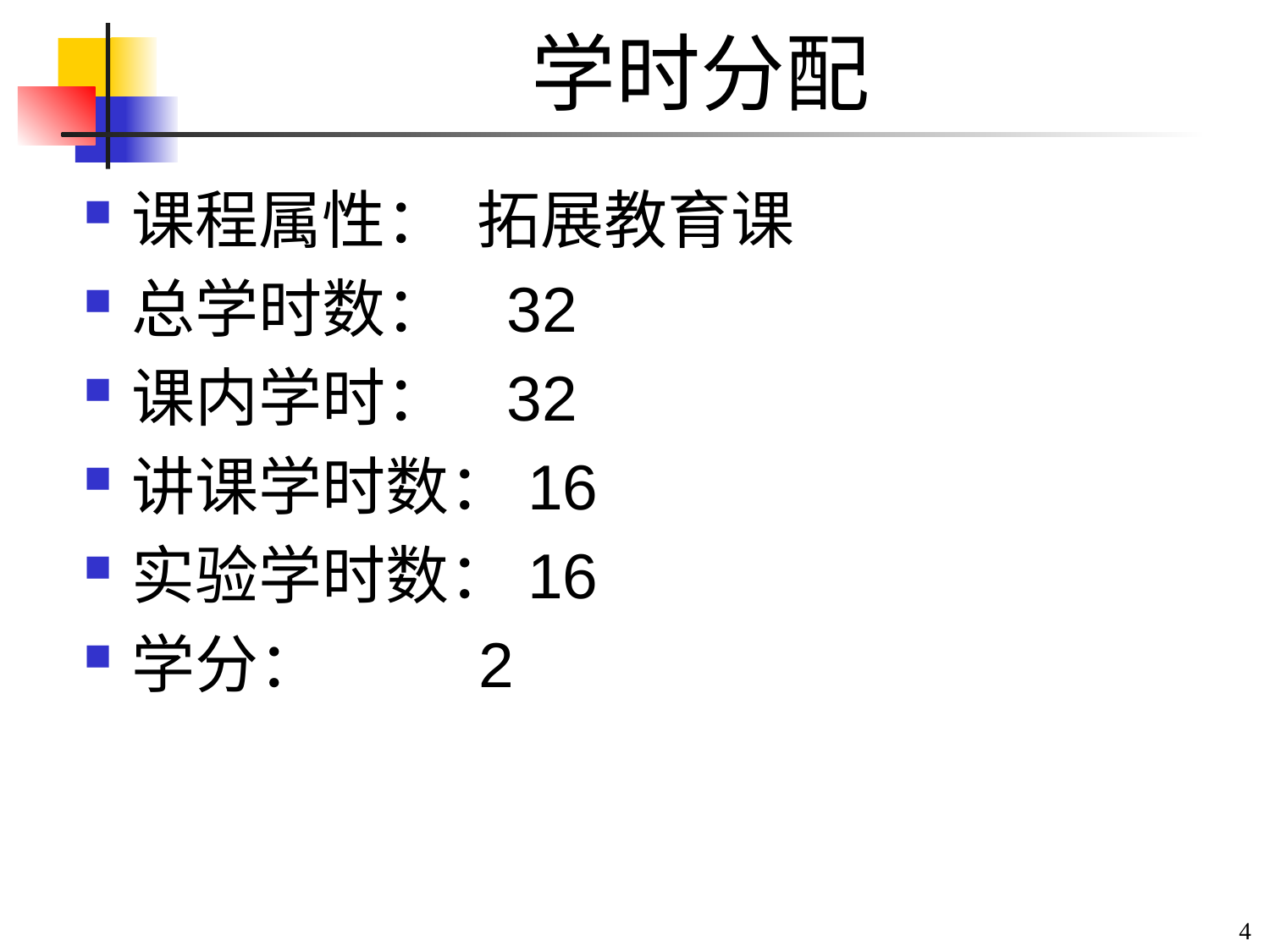

# 学时分配
课程属性：  拓展教育课
总学时数：   32
课内学时：   32
讲课学时数：16
实验学时数：16
学分：          2